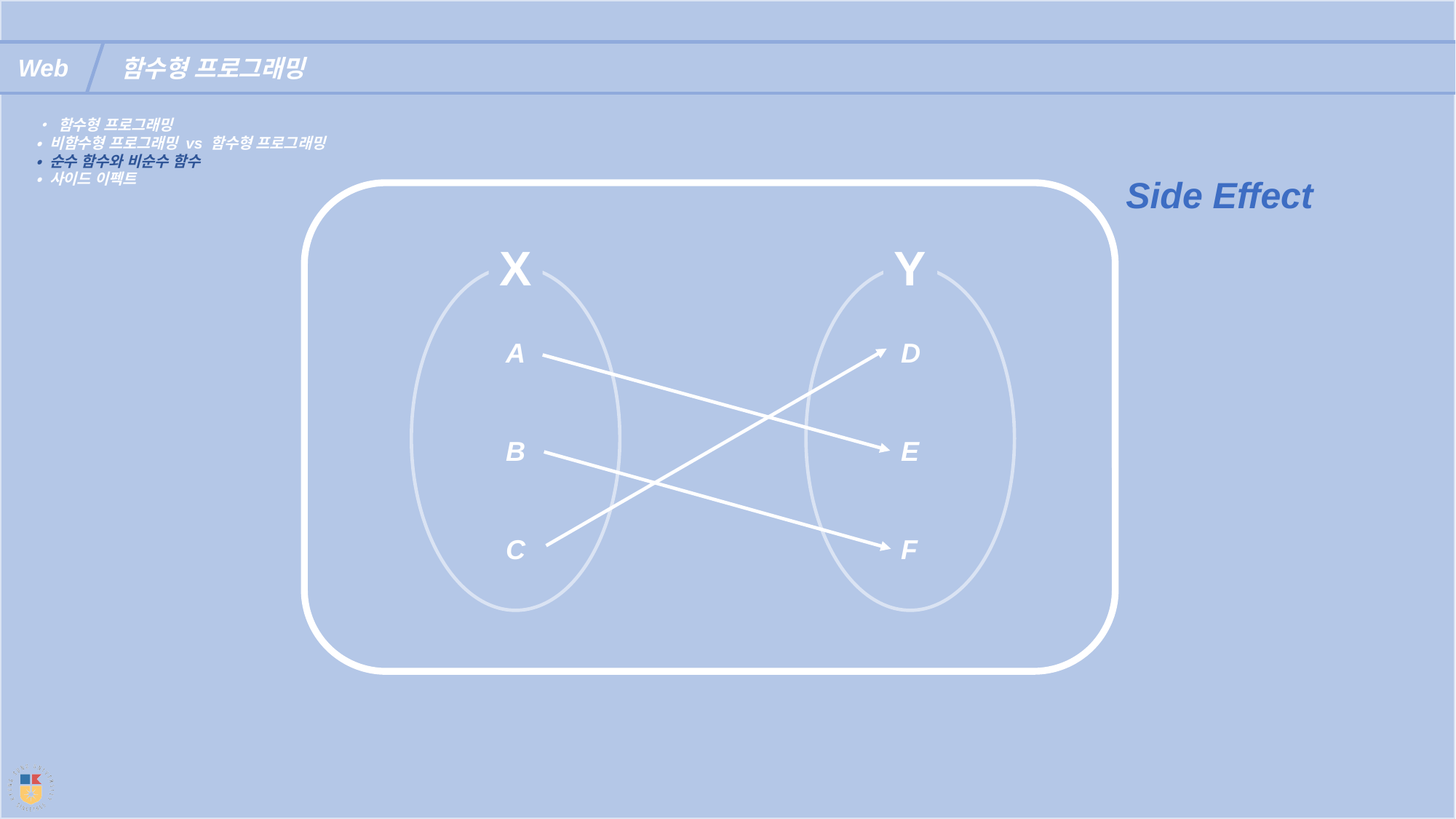

함수형 프로그래밍
• 함수형 프로그래밍
• 비함수형 프로그래밍 vs 함수형 프로그래밍
• 순수 함수와 비순수 함수
• 사이드 이펙트
Side Effect

Y
X

D

E

F
A

B

C